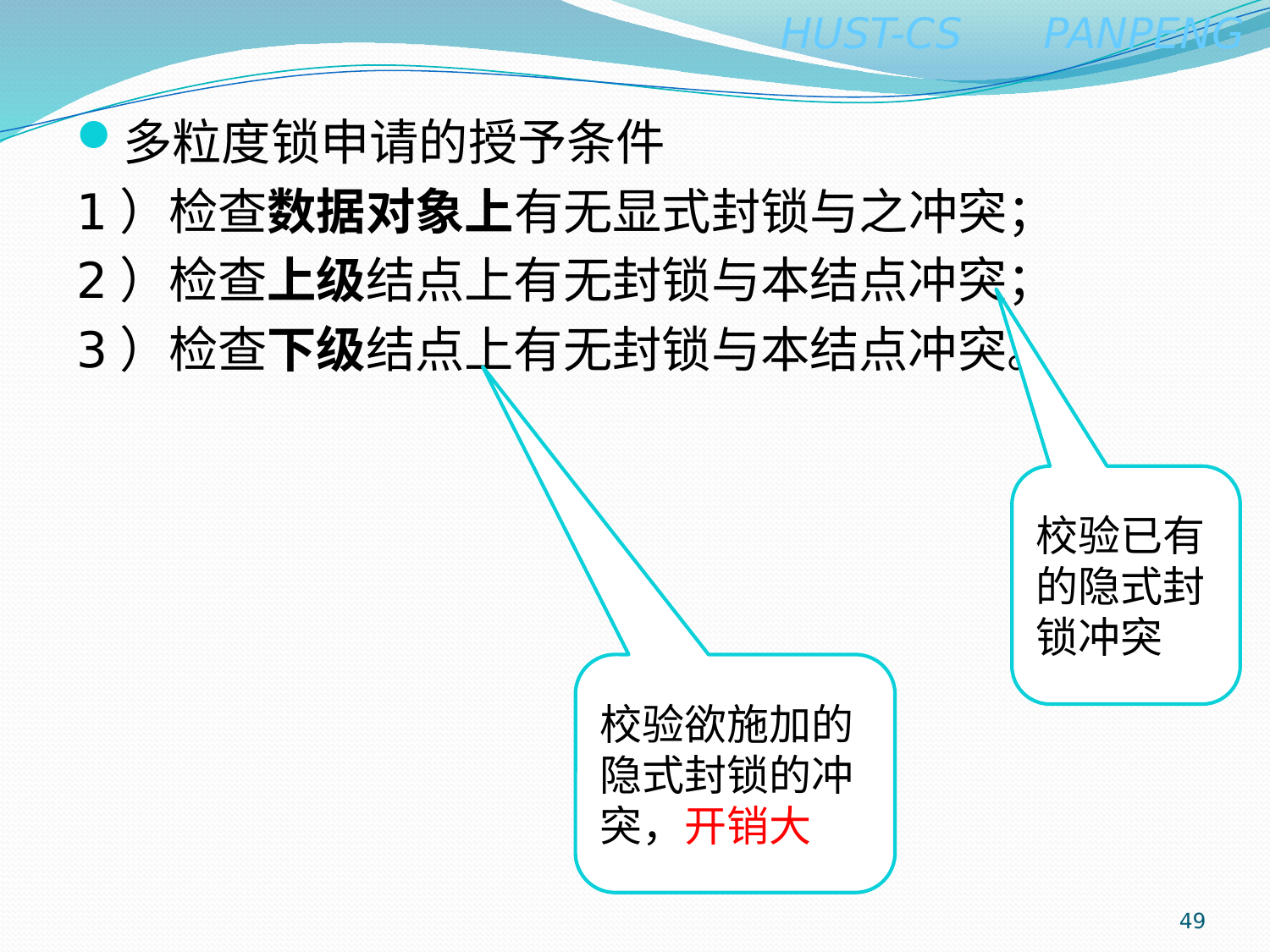

多粒度锁申请的授予条件
1）检查数据对象上有无显式封锁与之冲突；
2）检查上级结点上有无封锁与本结点冲突；
3）检查下级结点上有无封锁与本结点冲突。
校验已有的隐式封锁冲突
校验欲施加的隐式封锁的冲突，开销大
49